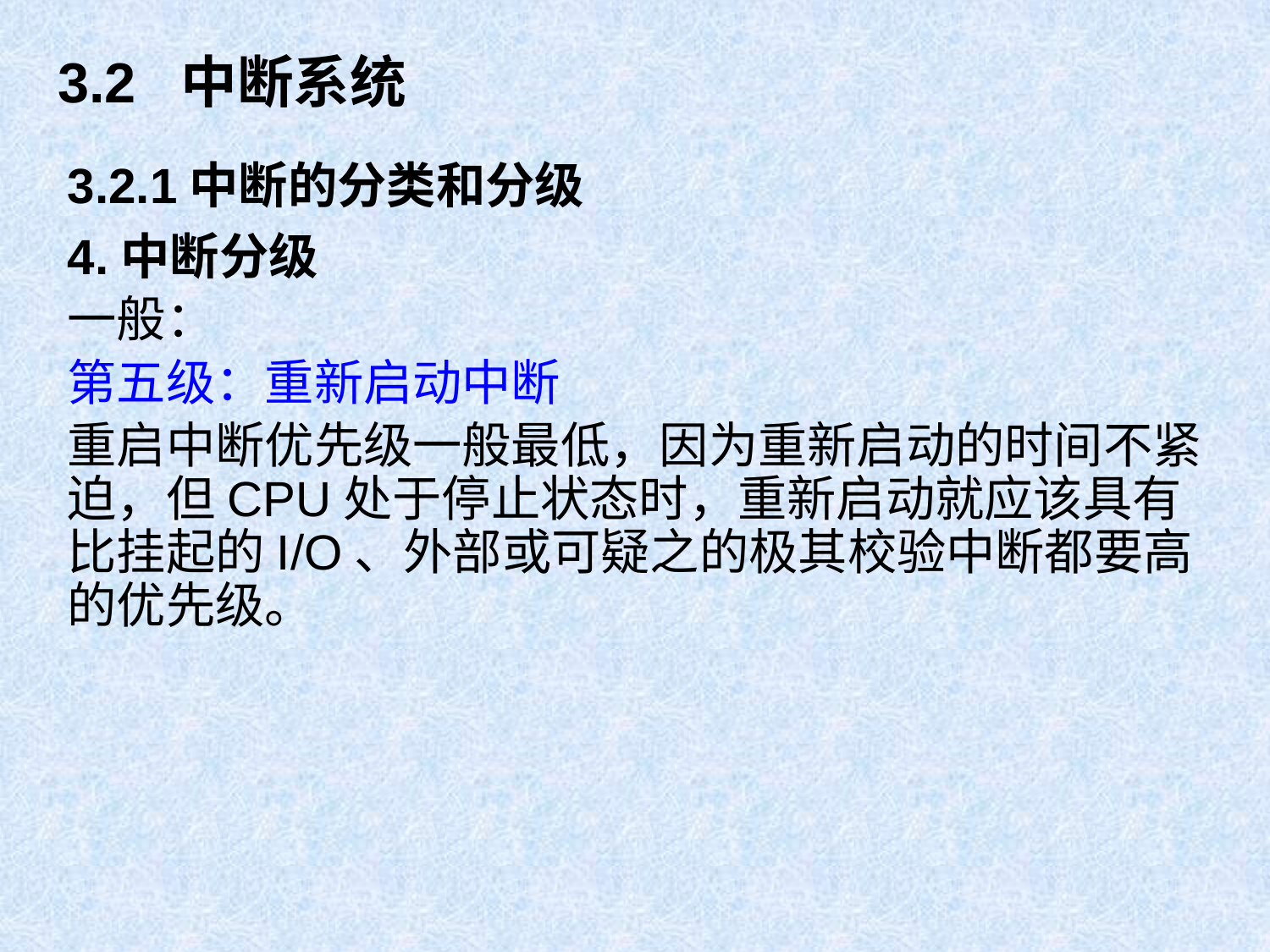

# 3.2  中断系统
3.2.1中断的分类和分级
4.中断分级
一般：
第五级：重新启动中断
重启中断优先级一般最低，因为重新启动的时间不紧迫，但CPU处于停止状态时，重新启动就应该具有比挂起的I/O、外部或可疑之的极其校验中断都要高的优先级。